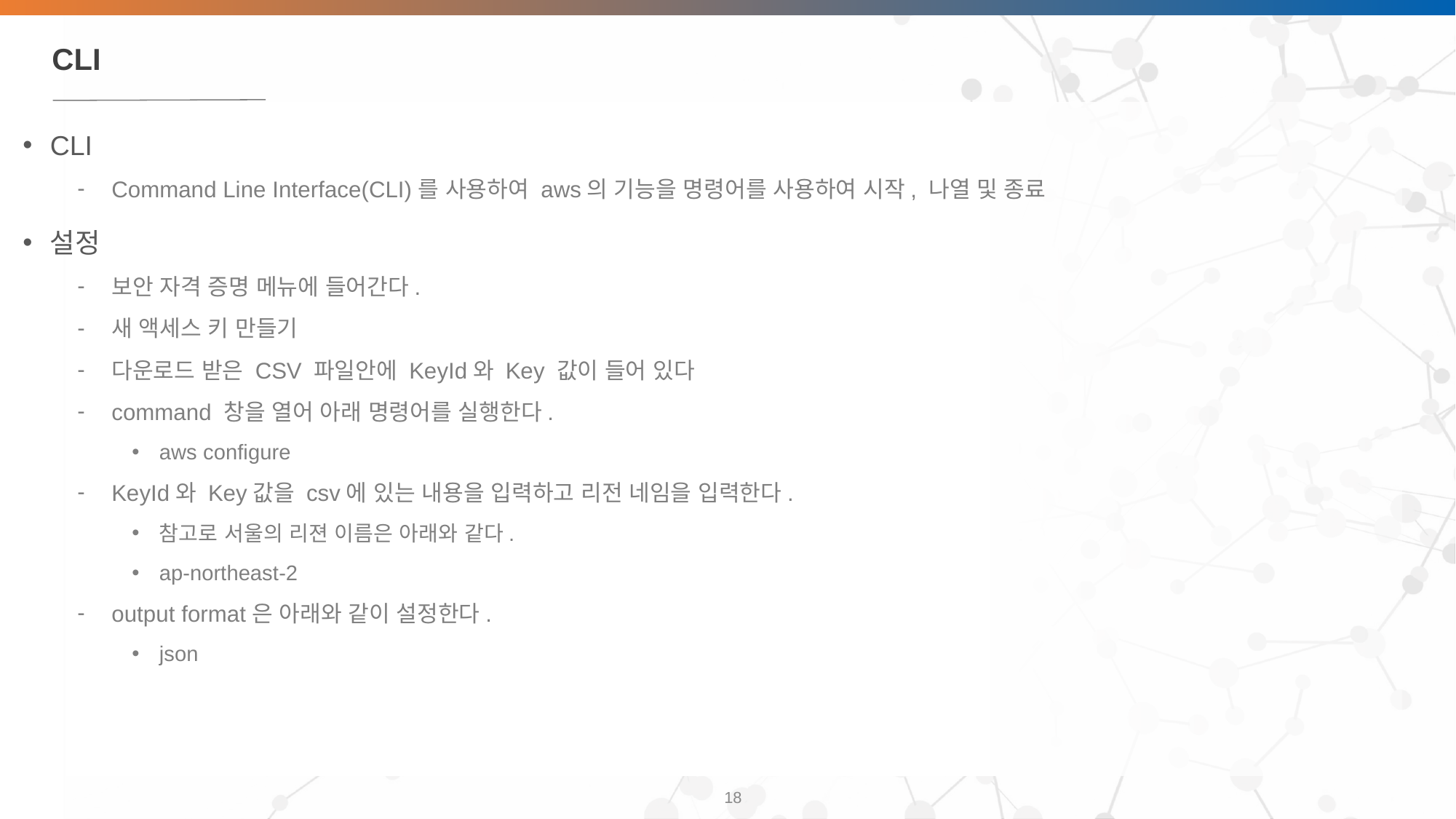

# CLI
CLI
Command Line Interface(CLI)를 사용하여 aws의 기능을 명령어를 사용하여 시작, 나열 및 종료
설정
보안 자격 증명 메뉴에 들어간다.
새 액세스 키 만들기
다운로드 받은 CSV 파일안에 KeyId와 Key 값이 들어 있다
command 창을 열어 아래 명령어를 실행한다.
aws configure
KeyId와 Key값을 csv에 있는 내용을 입력하고 리전 네임을 입력한다.
참고로 서울의 리젼 이름은 아래와 같다.
ap-northeast-2
output format은 아래와 같이 설정한다.
json
18